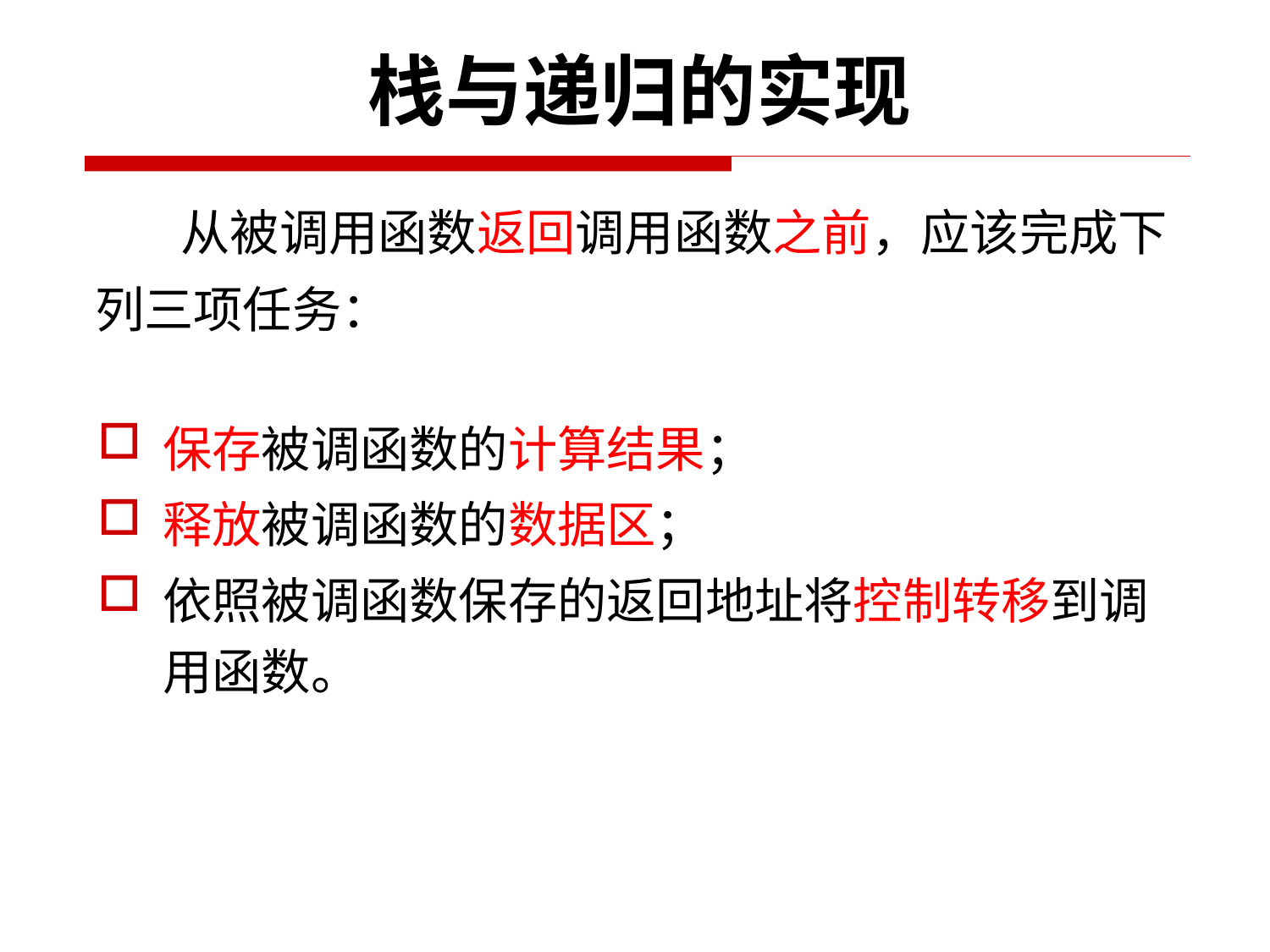

栈与递归的实现
     从被调用函数返回调用函数之前，应该完成下列三项任务：
保存被调函数的计算结果；
释放被调函数的数据区；
依照被调函数保存的返回地址将控制转移到调用函数。